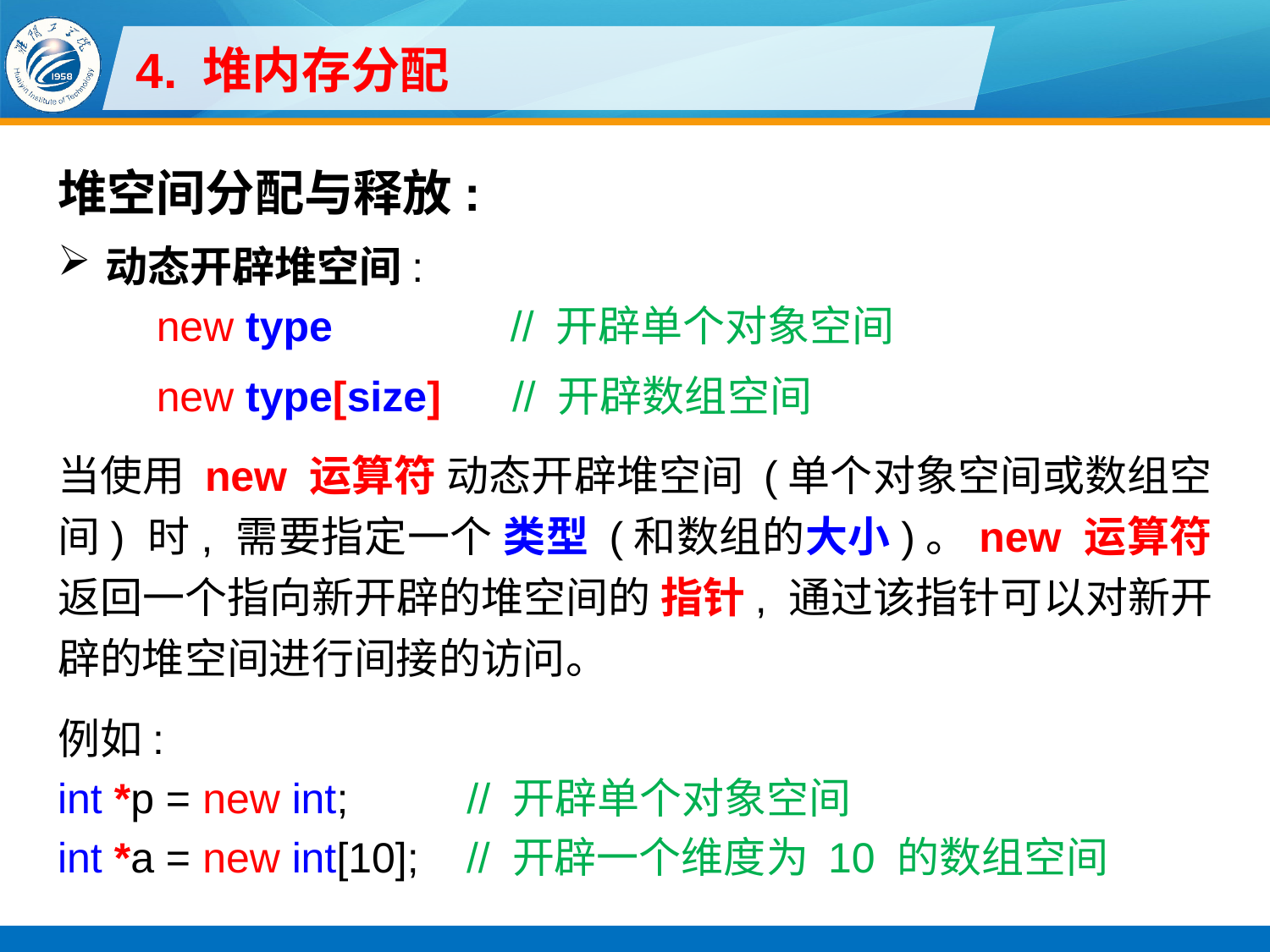

# 4. 堆内存分配
堆空间分配与释放:
动态开辟堆空间:
new type               // 开辟单个对象空间
new type[size]      // 开辟数组空间
当使用 new 运算符 动态开辟堆空间 (单个对象空间或数组空间) 时, 需要指定一个 类型 (和数组的大小)。new 运算符 返回一个指向新开辟的堆空间的 指针, 通过该指针可以对新开辟的堆空间进行间接的访问。
例如:
int *p = new int;          // 开辟单个对象空间
int *a = new int[10];    // 开辟一个维度为 10 的数组空间